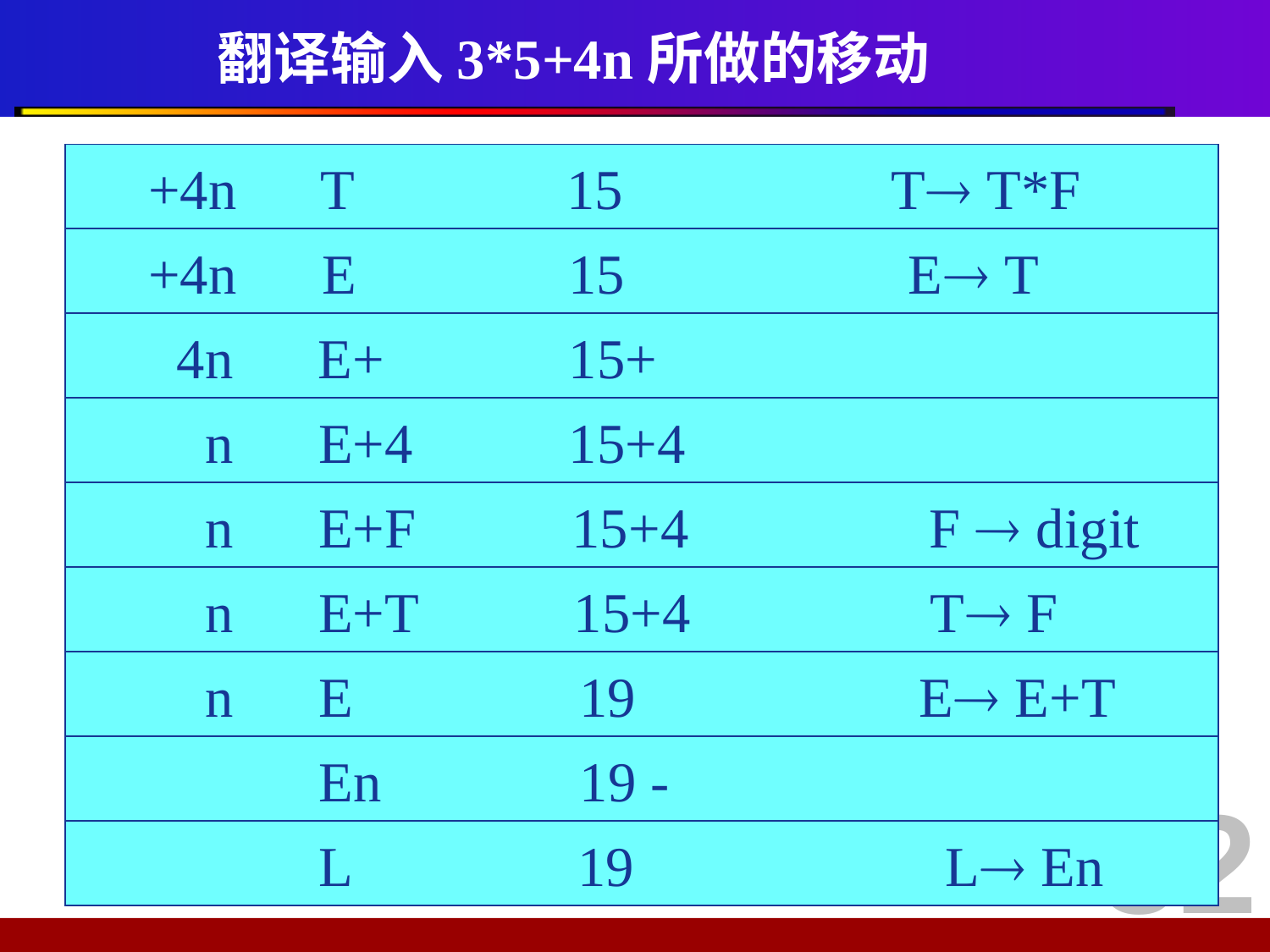

翻译输入3*5+4n所做的移动
     +4n      T               15                   T→ T*F
     +4n      E               15                    E→ T
       4n      E+             15+
         n      E+4           15+4
         n      E+F           15+4                 F → digit
         n      E+T           15+4                 T→ F
         n      E                19                    E→ E+T
                 En              19 -
32
                 L                19                      L→ En